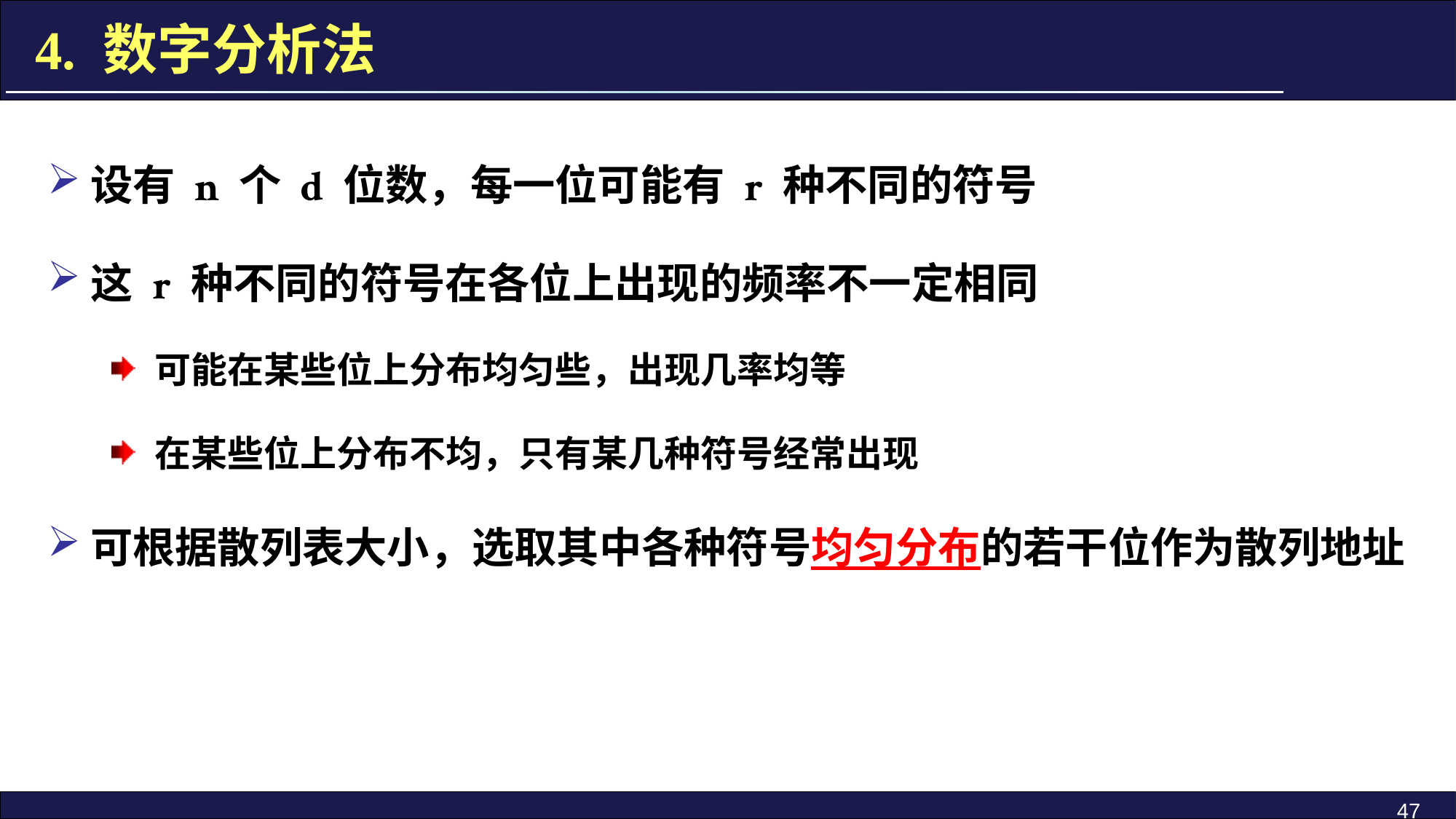

4. 数字分析法
设有 n 个 d 位数，每一位可能有 r 种不同的符号
这 r 种不同的符号在各位上出现的频率不一定相同
可能在某些位上分布均匀些，出现几率均等
在某些位上分布不均，只有某几种符号经常出现
可根据散列表大小，选取其中各种符号均匀分布的若干位作为散列地址
47